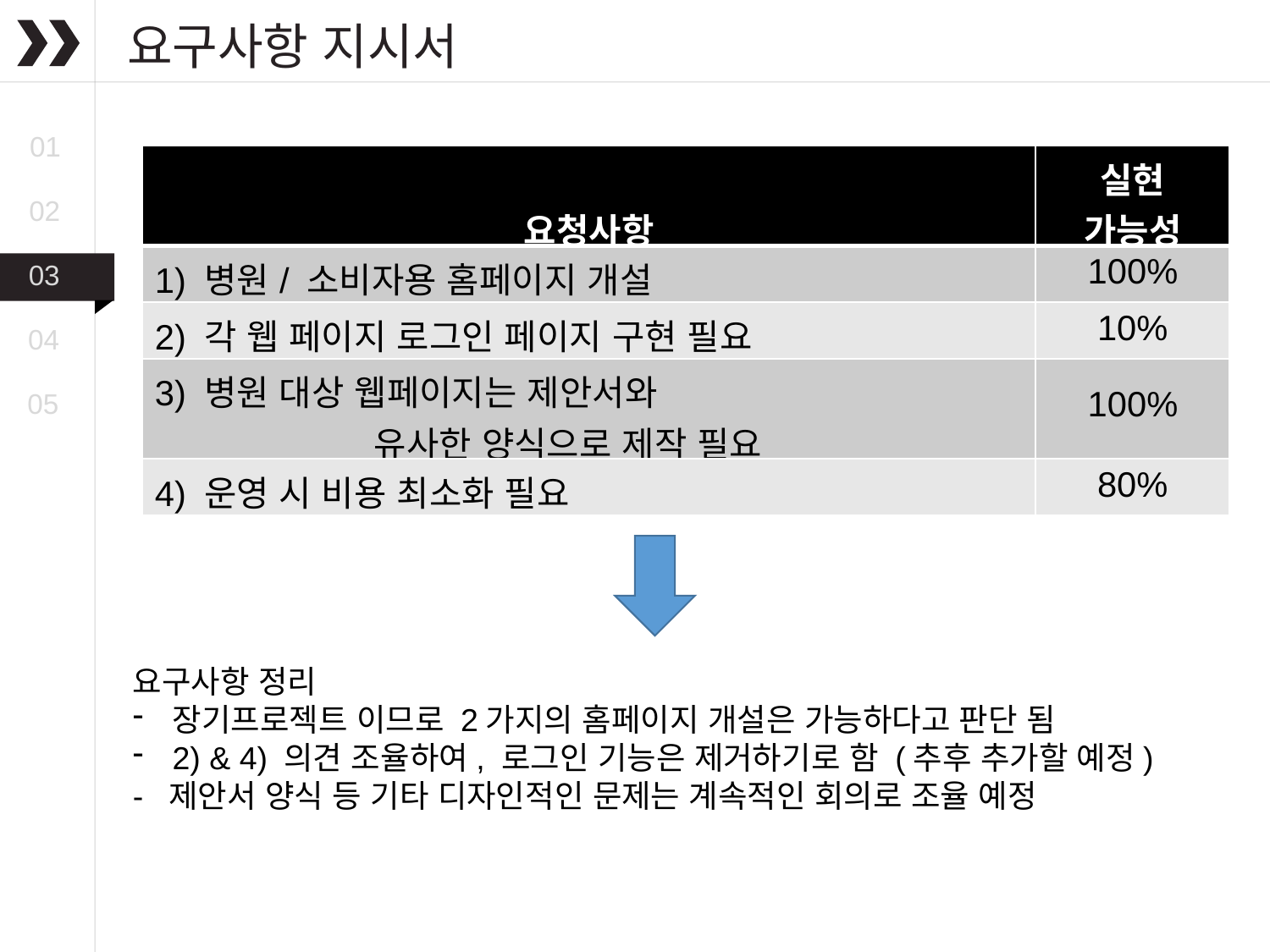

요구사항 지시서

01
| 요청사항 | 실현 가능성 |
| --- | --- |
| 1) 병원/ 소비자용 홈페이지 개설 | 100% |
| 2) 각 웹 페이지 로그인 페이지 구현 필요 | 10% |
| 3) 병원 대상 웹페이지는 제안서와 유사한 양식으로 제작 필요 | 100% |
| 4) 운영 시 비용 최소화 필요 | 80% |
02
03

04
05

요구사항 정리
장기프로젝트 이므로 2가지의 홈페이지 개설은 가능하다고 판단 됨
2) & 4) 의견 조율하여, 로그인 기능은 제거하기로 함 (추후 추가할 예정)
-  제안서 양식 등 기타 디자인적인 문제는 계속적인 회의로 조율 예정